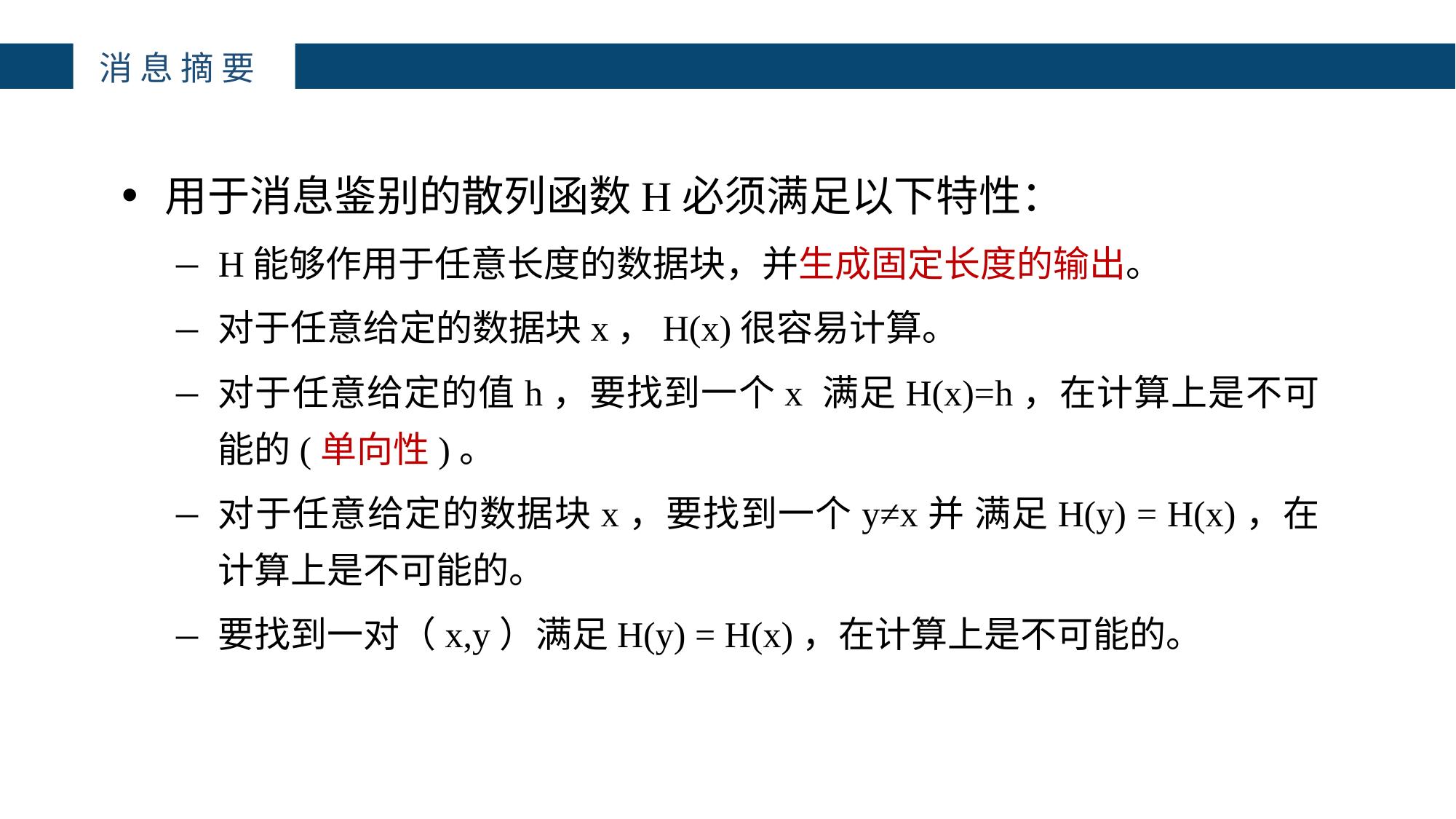

消息摘要
用于消息鉴别的散列函数H必须满足以下特性：
H能够作用于任意长度的数据块，并生成固定长度的输出。
对于任意给定的数据块x，H(x)很容易计算。
对于任意给定的值h，要找到一个x 满足H(x)=h，在计算上是不可能的(单向性)。
对于任意给定的数据块x，要找到一个y≠x并 满足H(y) = H(x)，在计算上是不可能的。
要找到一对（x,y）满足H(y) = H(x)，在计算上是不可能的。